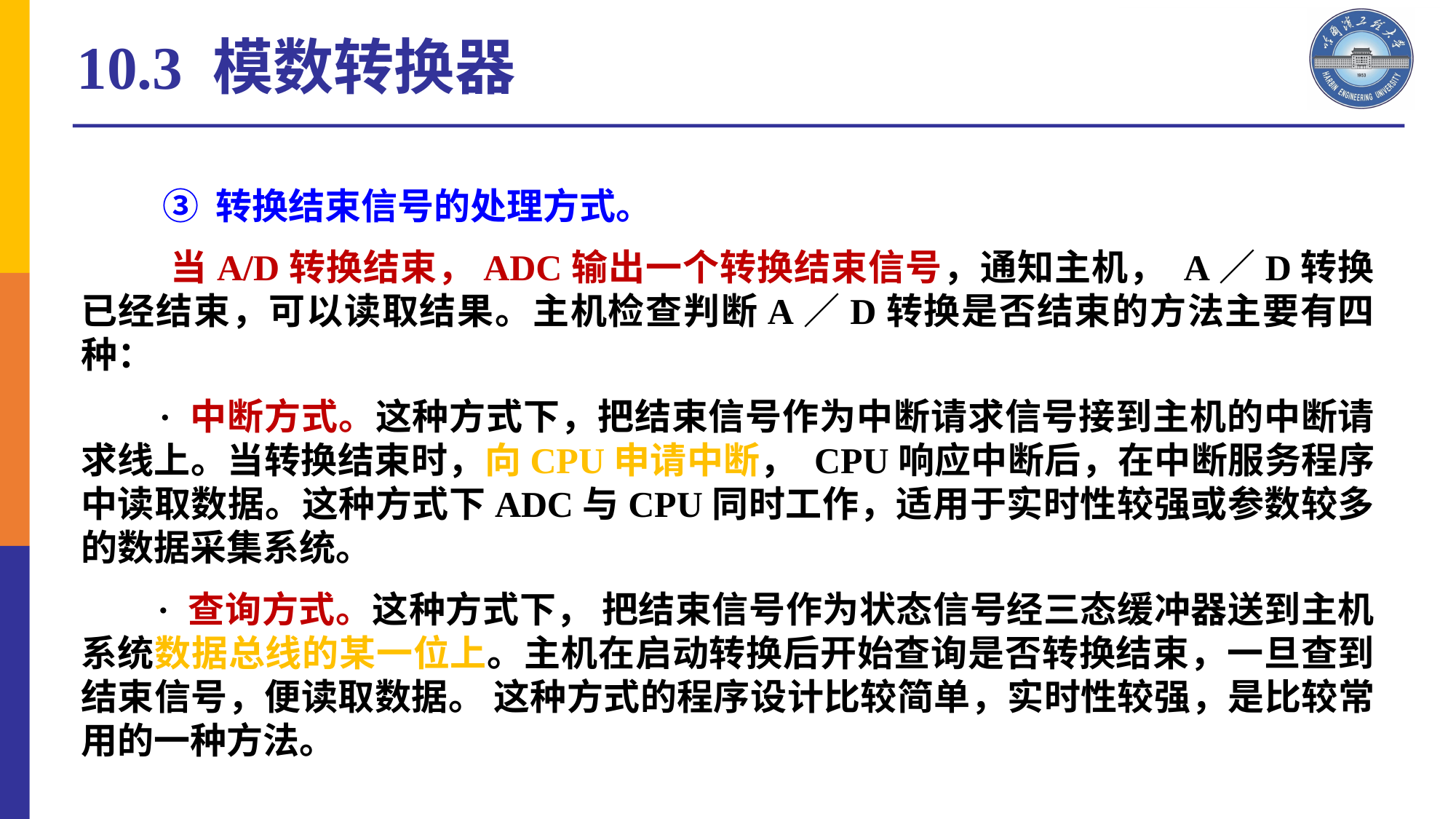

10.3 模数转换器
          ③ 转换结束信号的处理方式。
         当A/D转换结束，ADC输出一个转换结束信号，通知主机， A／D转换已经结束，可以读取结果。主机检查判断A／D转换是否结束的方法主要有四种：
        · 中断方式。这种方式下，把结束信号作为中断请求信号接到主机的中断请求线上。当转换结束时，向CPU申请中断， CPU响应中断后，在中断服务程序中读取数据。这种方式下ADC与CPU同时工作，适用于实时性较强或参数较多的数据采集系统。
        · 查询方式。这种方式下， 把结束信号作为状态信号经三态缓冲器送到主机系统数据总线的某一位上。主机在启动转换后开始查询是否转换结束，一旦查到结束信号，便读取数据。 这种方式的程序设计比较简单，实时性较强，是比较常用的一种方法。